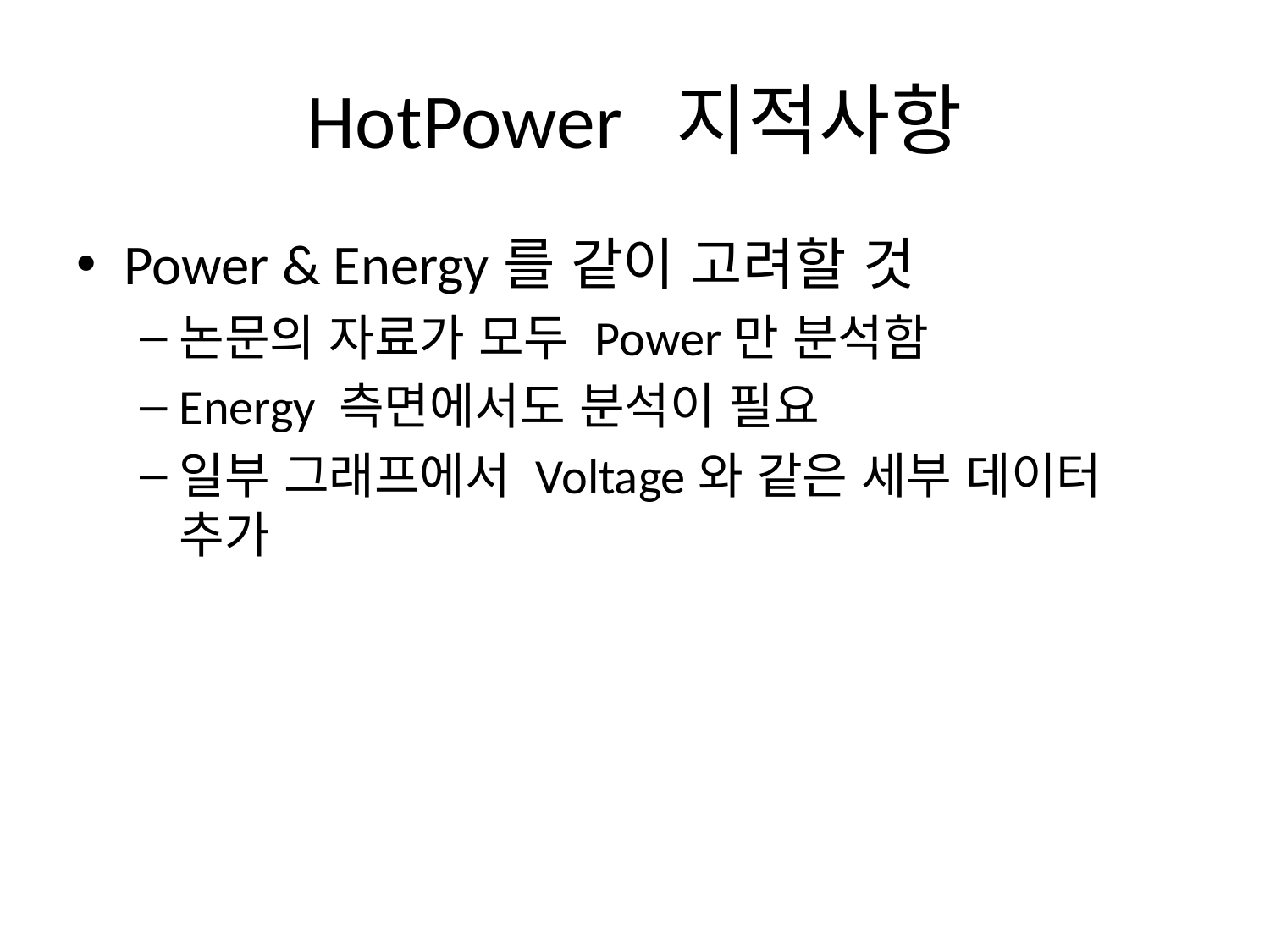

# HotPower  지적사항
Power & Energy를 같이 고려할 것
논문의 자료가 모두 Power만 분석함
Energy 측면에서도 분석이 필요
일부 그래프에서 Voltage와 같은 세부 데이터 추가